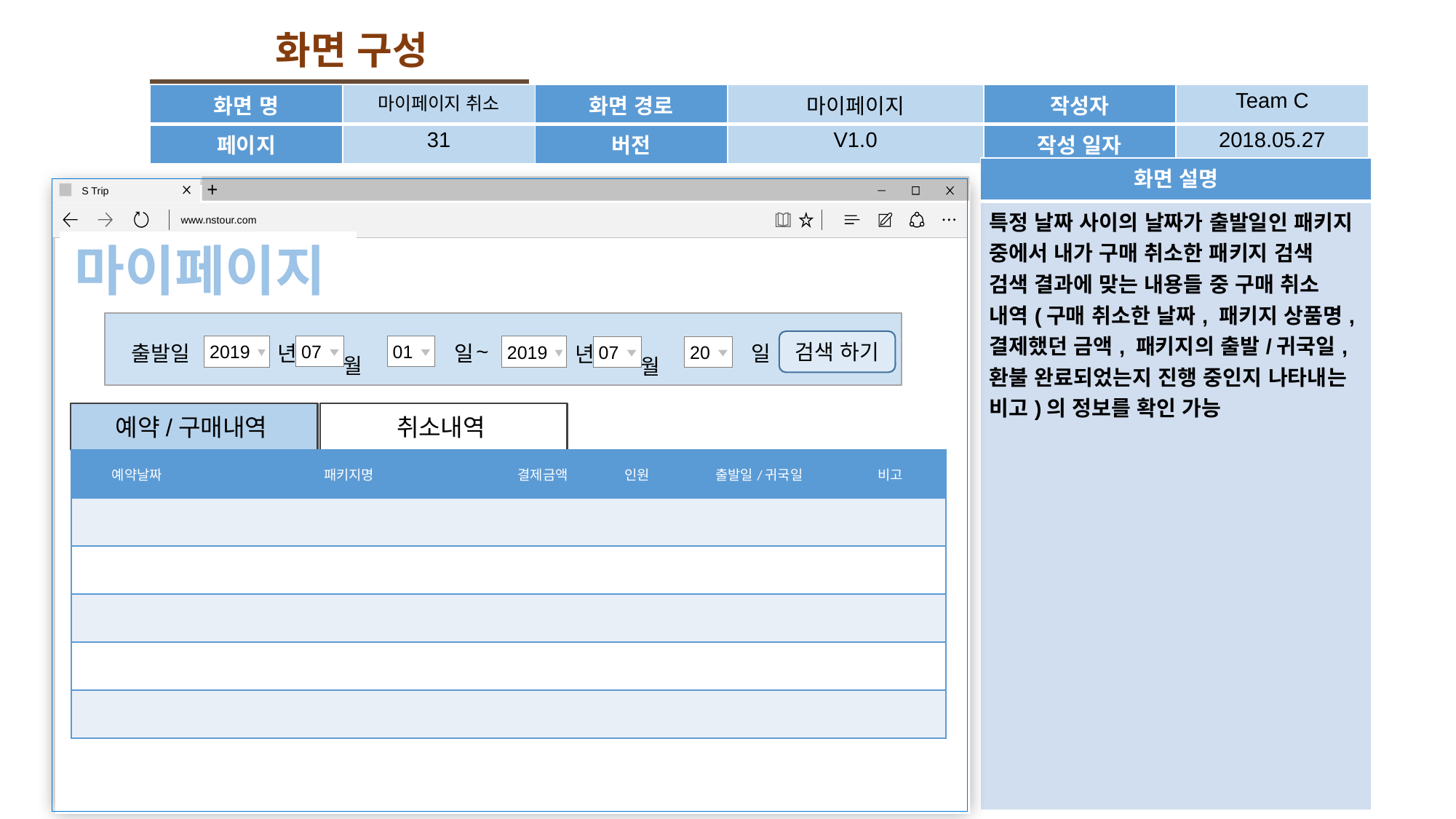

화면 구성
| 화면 명 | 마이페이지 취소 | 화면 경로 | 마이페이지 | 작성자 | Team C |
| --- | --- | --- | --- | --- | --- |
| 페이지 | 31 | 버전 | V1.0 | 작성 일자 | 2018.05.27 |
| 화면 설명 |
| --- |
| 특정 날짜 사이의 날짜가 출발일인 패키지 중에서 내가 구매 취소한 패키지 검색 검색 결과에 맞는 내용들 중 구매 취소 내역(구매 취소한 날짜, 패키지 상품명, 결제했던 금액, 패키지의 출발/귀국일, 환불 완료되었는지 진행 중인지 나타내는 비고)의 정보를 확인 가능 |

S Trip

www.nstour.com

마이페이지
  출발일
  ~
검색 하기
  일
  일
  년
  월
  년
  월
2019

07

01

2019

07

20

취소내역
예약/구매내역
| 예약날짜 | 패키지명 | 결제금액 | 인원 | 출발일/귀국일 | 비고 |
| --- | --- | --- | --- | --- | --- |
|  |  |  |  |  |  |
|  |  |  |  |  |  |
|  |  |  |  |  |  |
|  |  |  |  |  |  |
|  |  |  |  |  |  |